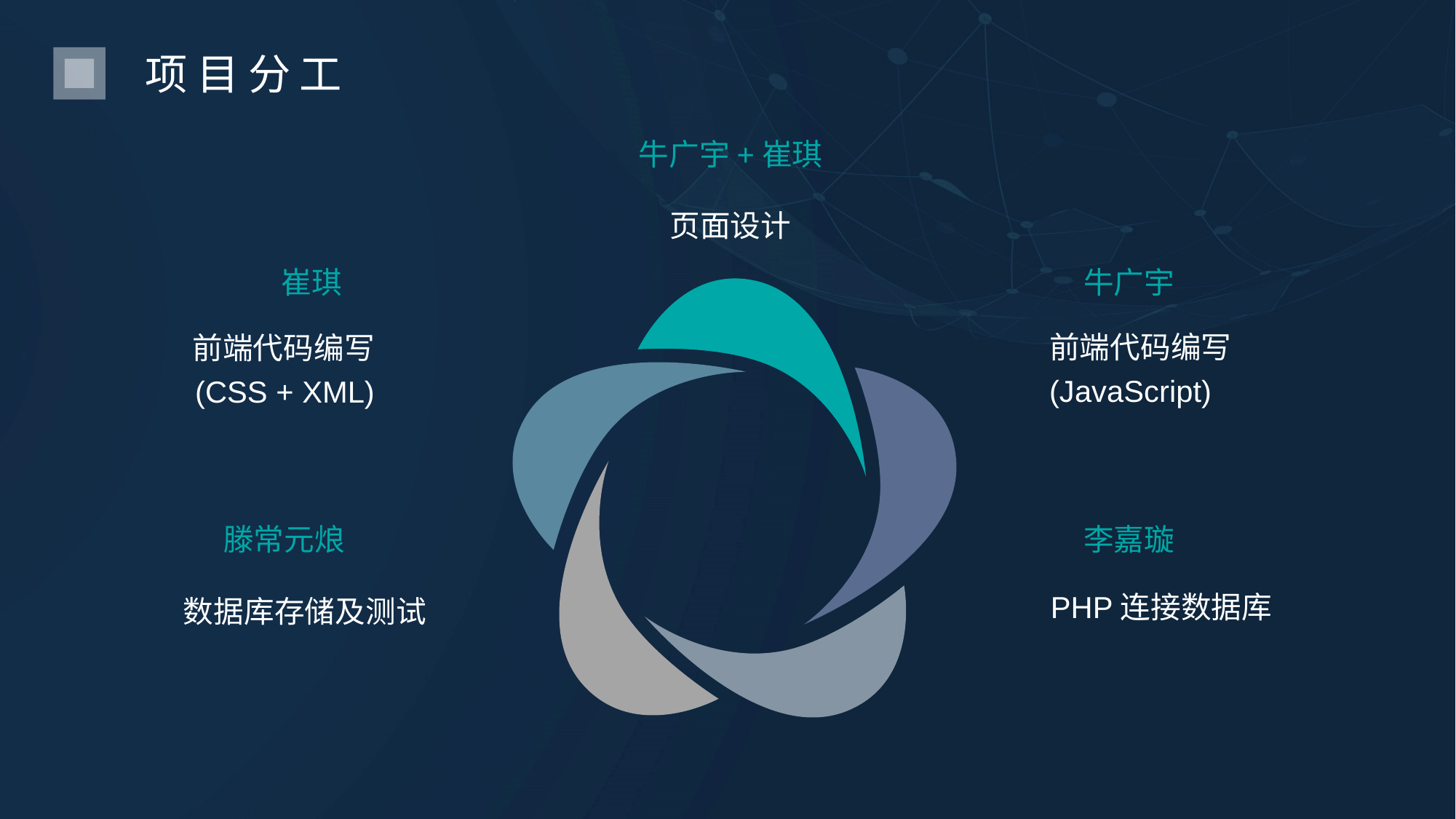

项目分工

牛广宇+崔琪
页面设计
崔琪
前端代码编写
(CSS + XML)

牛广宇
前端代码编写
(JavaScript)
滕常元烺
数据库存储及测试
李嘉璇
PHP连接数据库